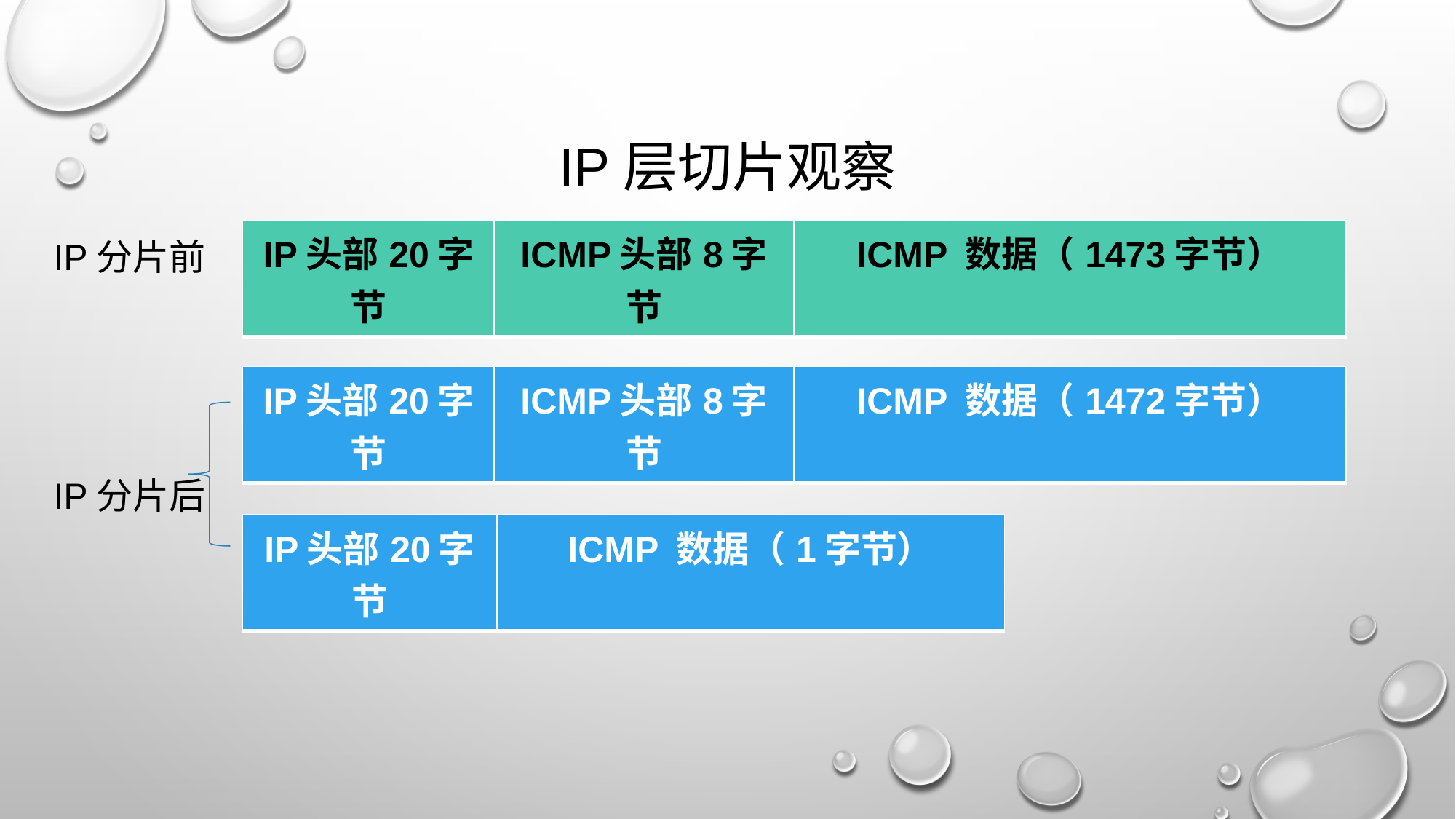

# Ip层切片观察
| IP头部20字节 | ICMP头部8字节 | ICMP 数据（1473字节） |
| --- | --- | --- |
IP分片前
| IP头部20字节 | ICMP头部8字节 | ICMP 数据（1472字节） |
| --- | --- | --- |

IP分片后
| IP头部20字节 | ICMP 数据（1字节） |
| --- | --- |